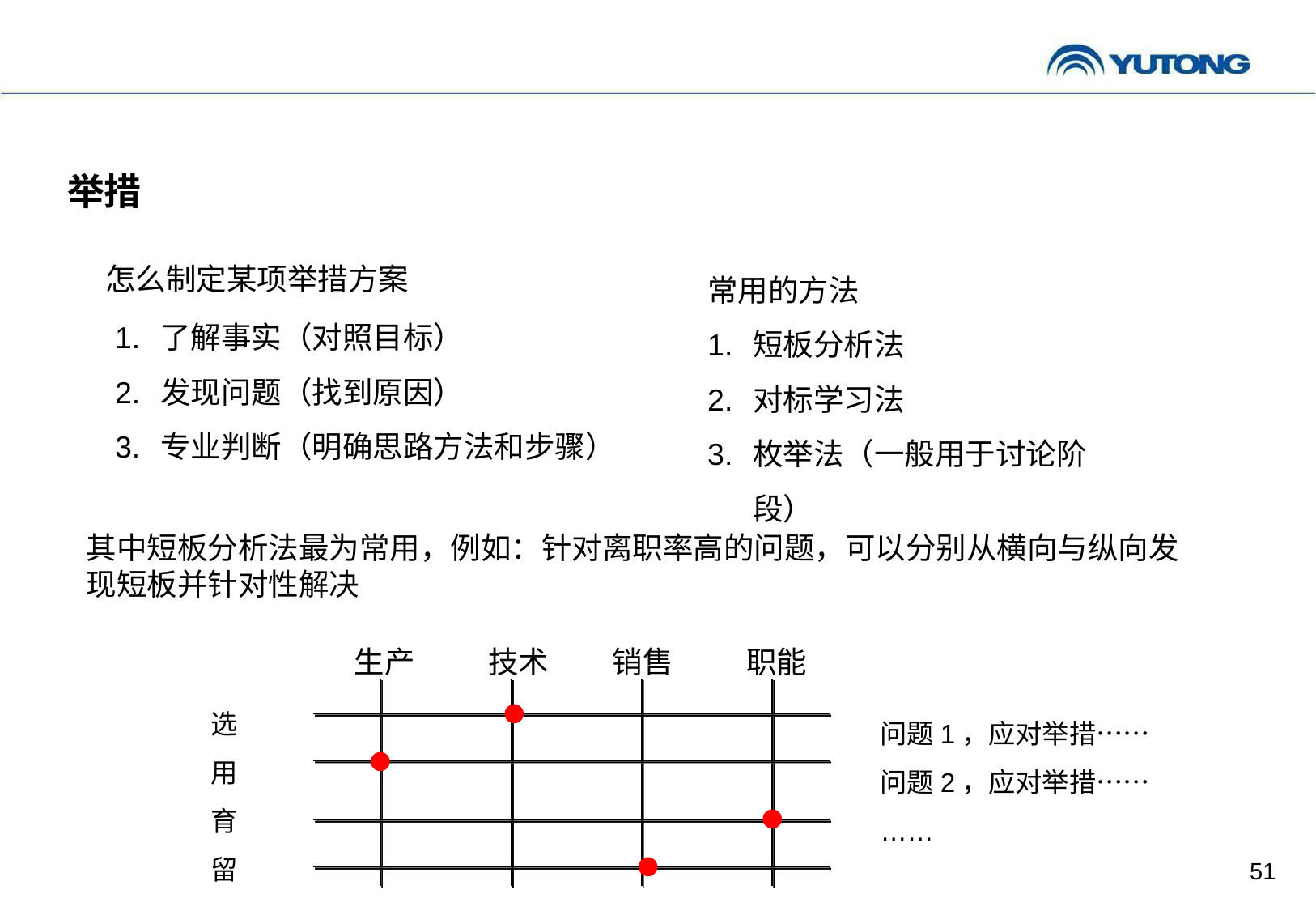

举措
怎么制定某项举措方案
常用的方法
短板分析法
对标学习法
枚举法（一般用于讨论阶段）
了解事实（对照目标）
发现问题（找到原因）
专业判断（明确思路方法和步骤）
其中短板分析法最为常用，例如：针对离职率高的问题，可以分别从横向与纵向发现短板并针对性解决
生产
技术
销售
职能
选
用
育
留
问题1，应对举措……
问题2，应对举措……
……

51